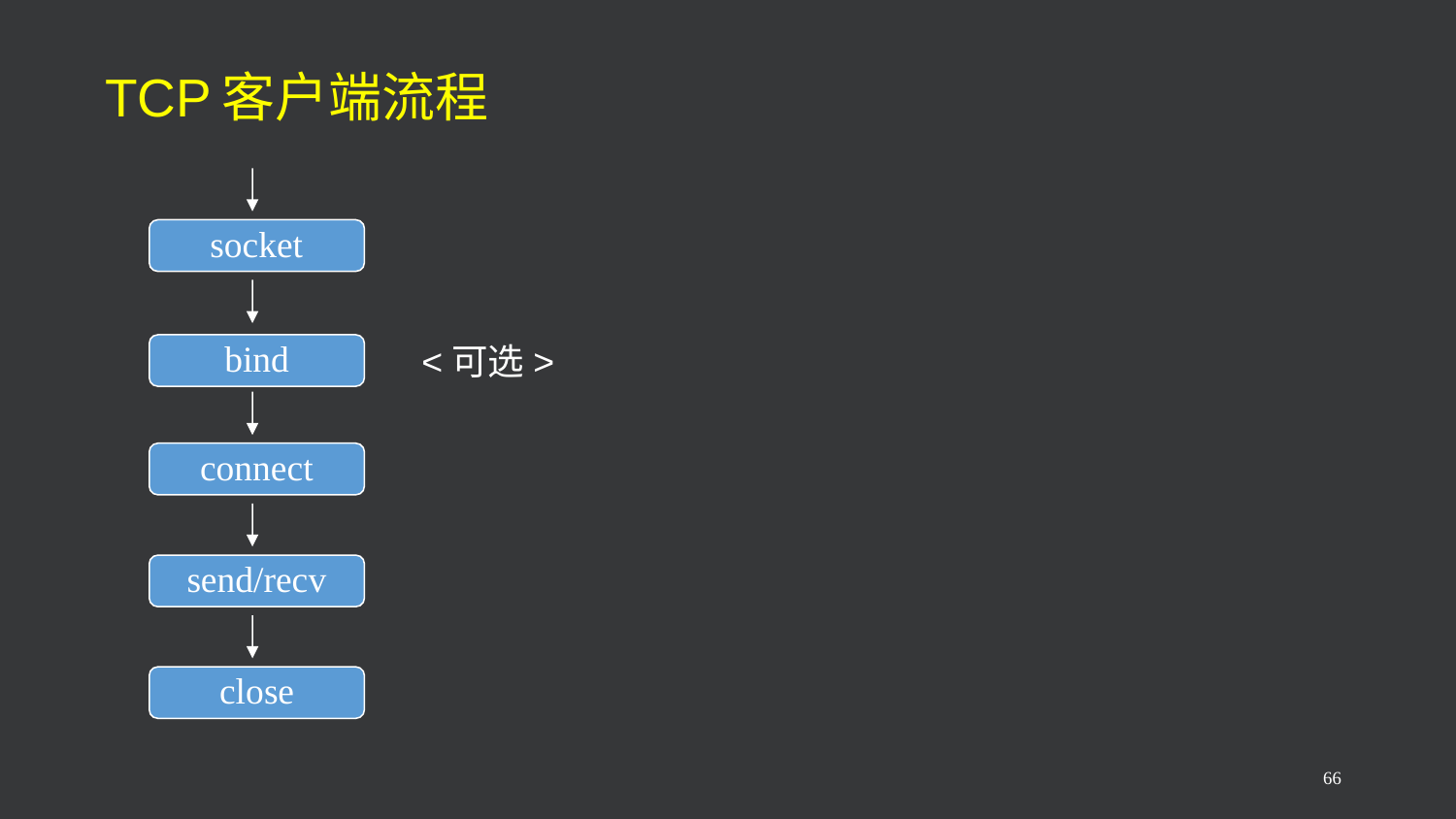

# TCP客户端流程

socket

<可选>
bind

connect

send/recv

close
66